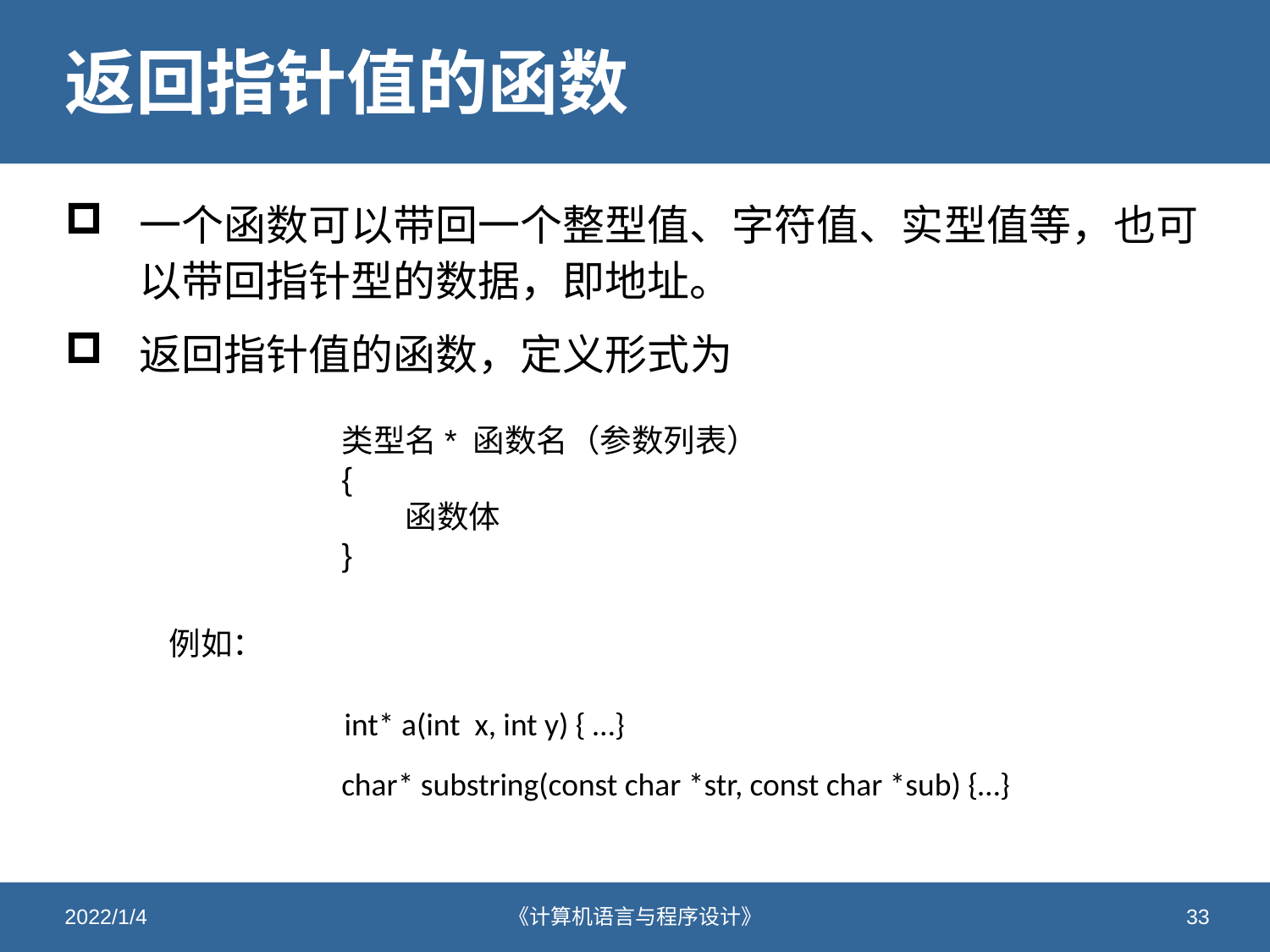

# 返回指针值的函数
一个函数可以带回一个整型值、字符值、实型值等，也可以带回指针型的数据，即地址。
返回指针值的函数，定义形式为
类型名* 函数名（参数列表）
{
函数体
}
例如：
int* a(int  x, int y) { …}
char* substring(const char *str, const char *sub) {…}
2022/1/4
《计算机语言与程序设计》
33